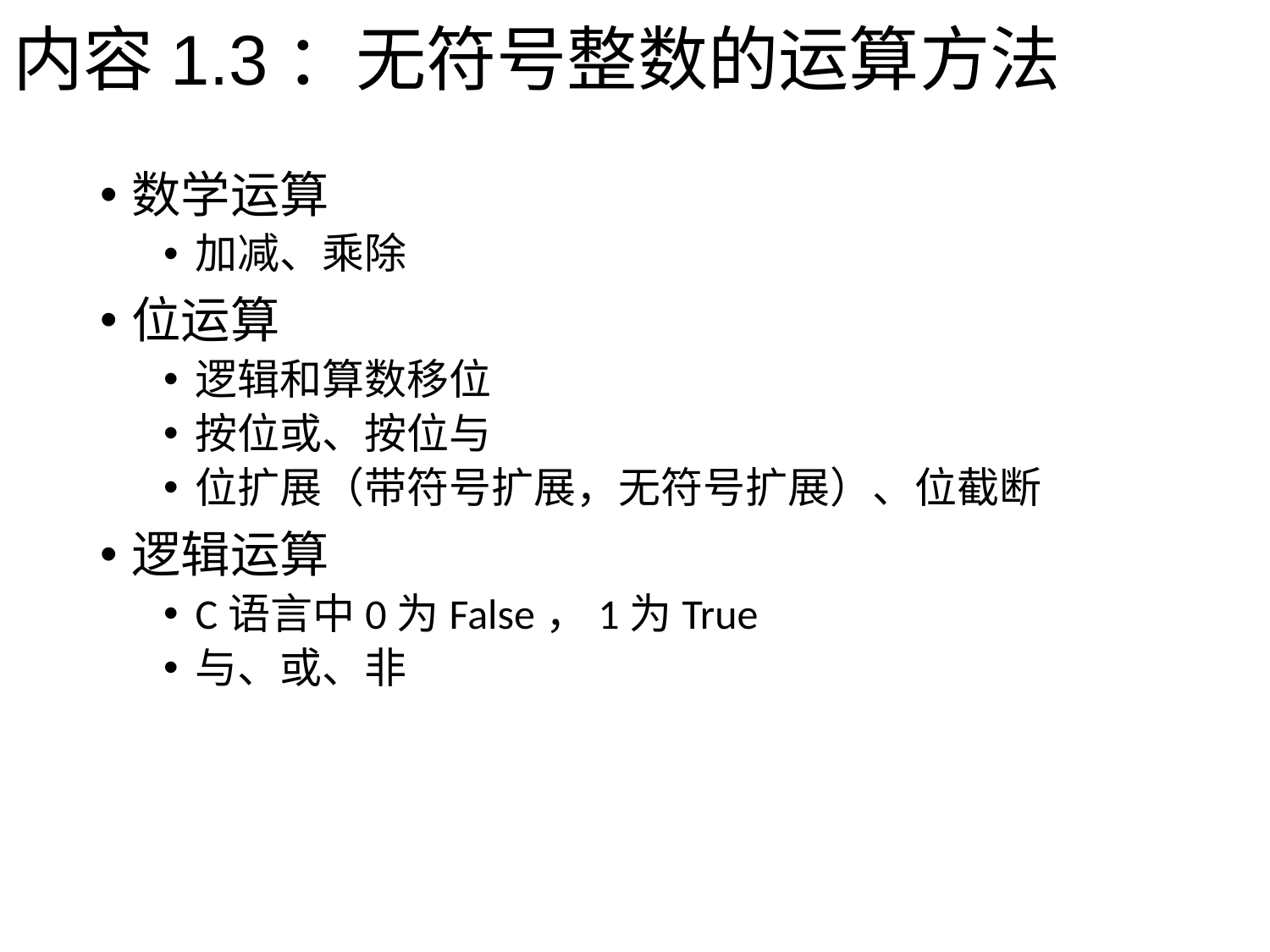

# 内容1.3：无符号整数的运算方法
数学运算
加减、乘除
位运算
逻辑和算数移位
按位或、按位与
位扩展（带符号扩展，无符号扩展）、位截断
逻辑运算
C语言中0为False，1为True
与、或、非